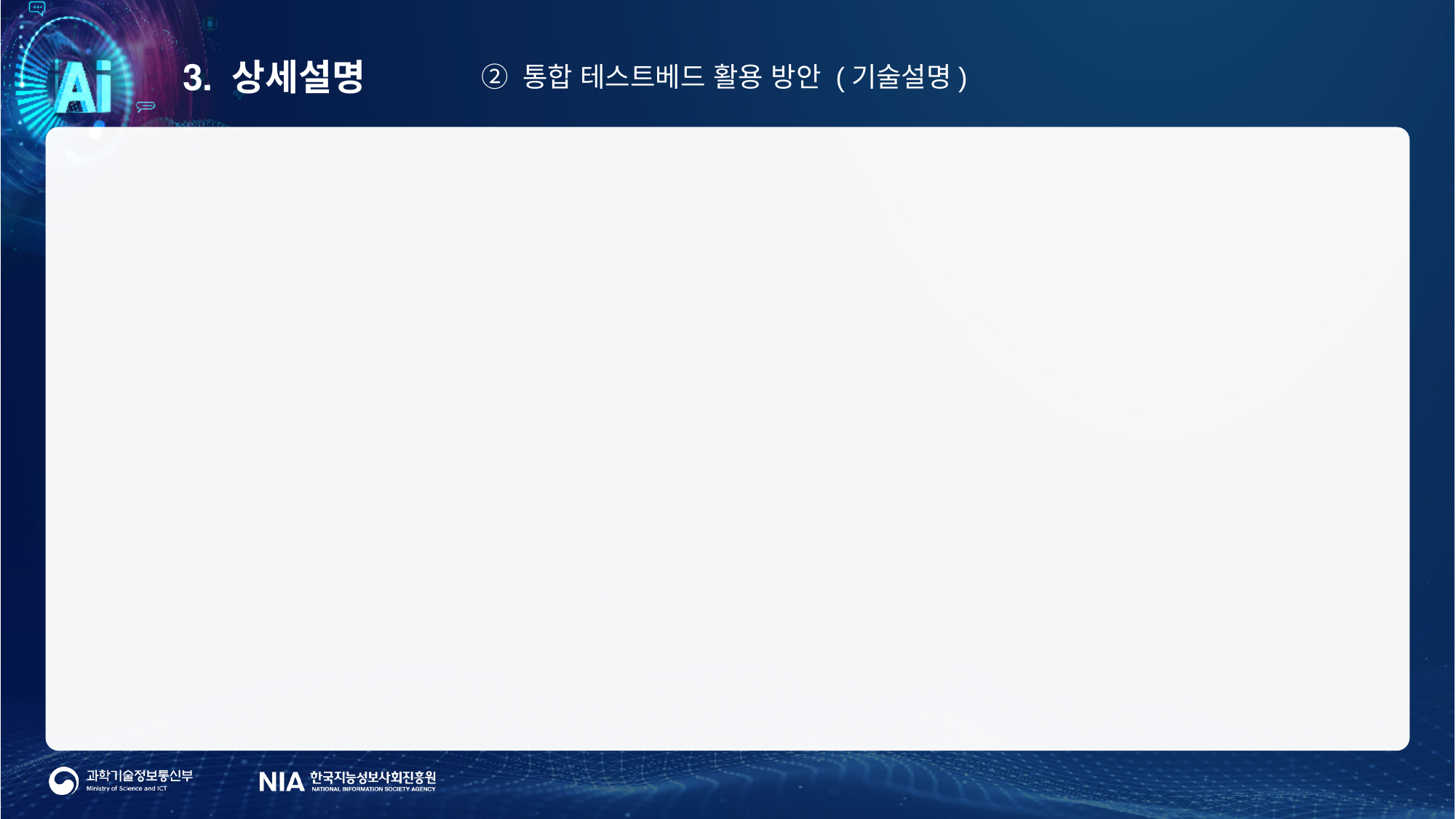

3. 상세설명
② 통합 테스트베드 활용 방안 (기술설명)